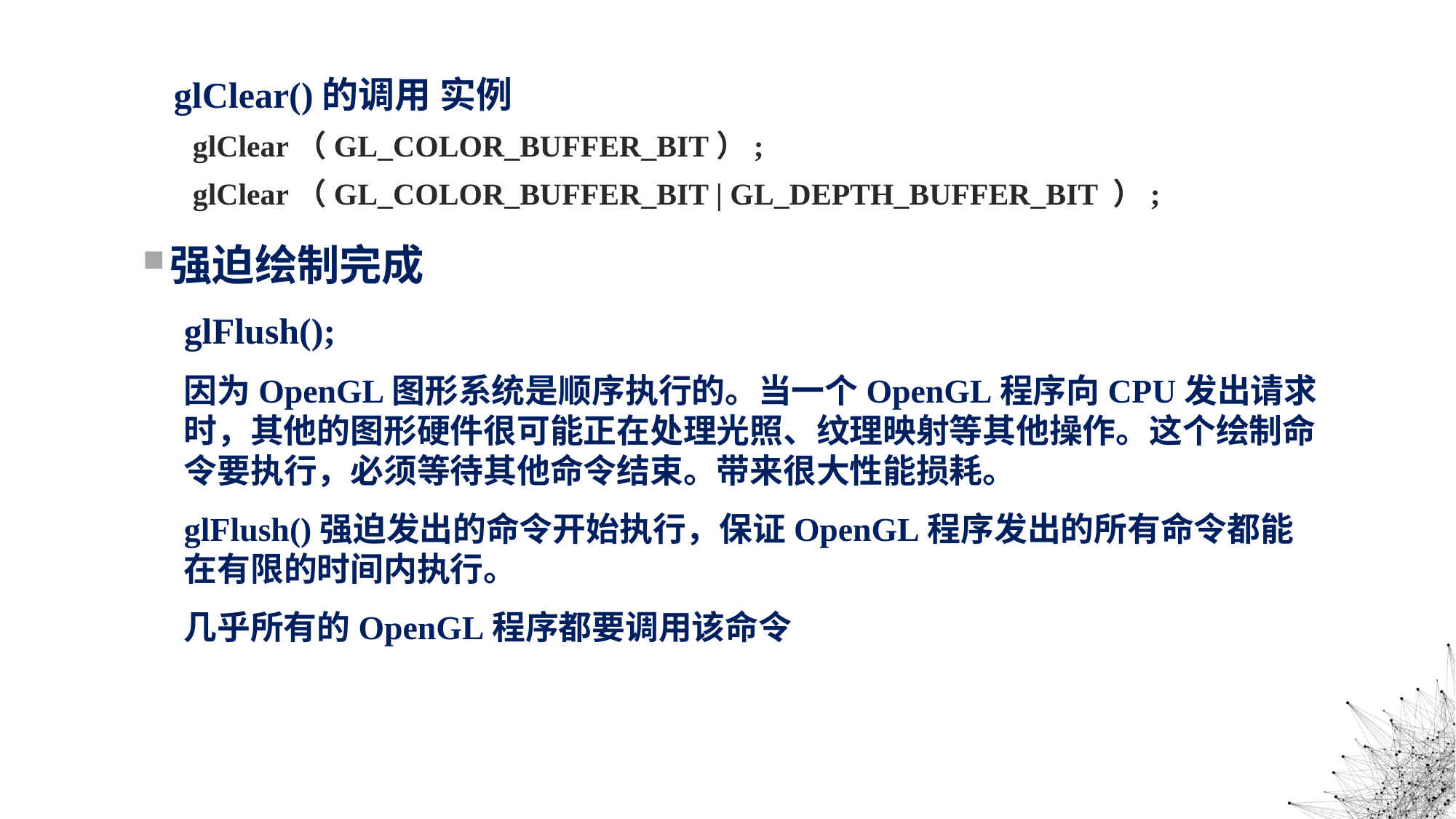

glClear()的调用 实例
glClear（GL_COLOR_BUFFER_BIT）;
glClear（GL_COLOR_BUFFER_BIT | GL_DEPTH_BUFFER_BIT ）;

强迫绘制完成
glFlush();
因为OpenGL图形系统是顺序执行的。当一个OpenGL程序向CPU发出请求时，其他的图形硬件很可能正在处理光照、纹理映射等其他操作。这个绘制命令要执行，必须等待其他命令结束。带来很大性能损耗。
glFlush()强迫发出的命令开始执行，保证OpenGL程序发出的所有命令都能在有限的时间内执行。
几乎所有的OpenGL程序都要调用该命令